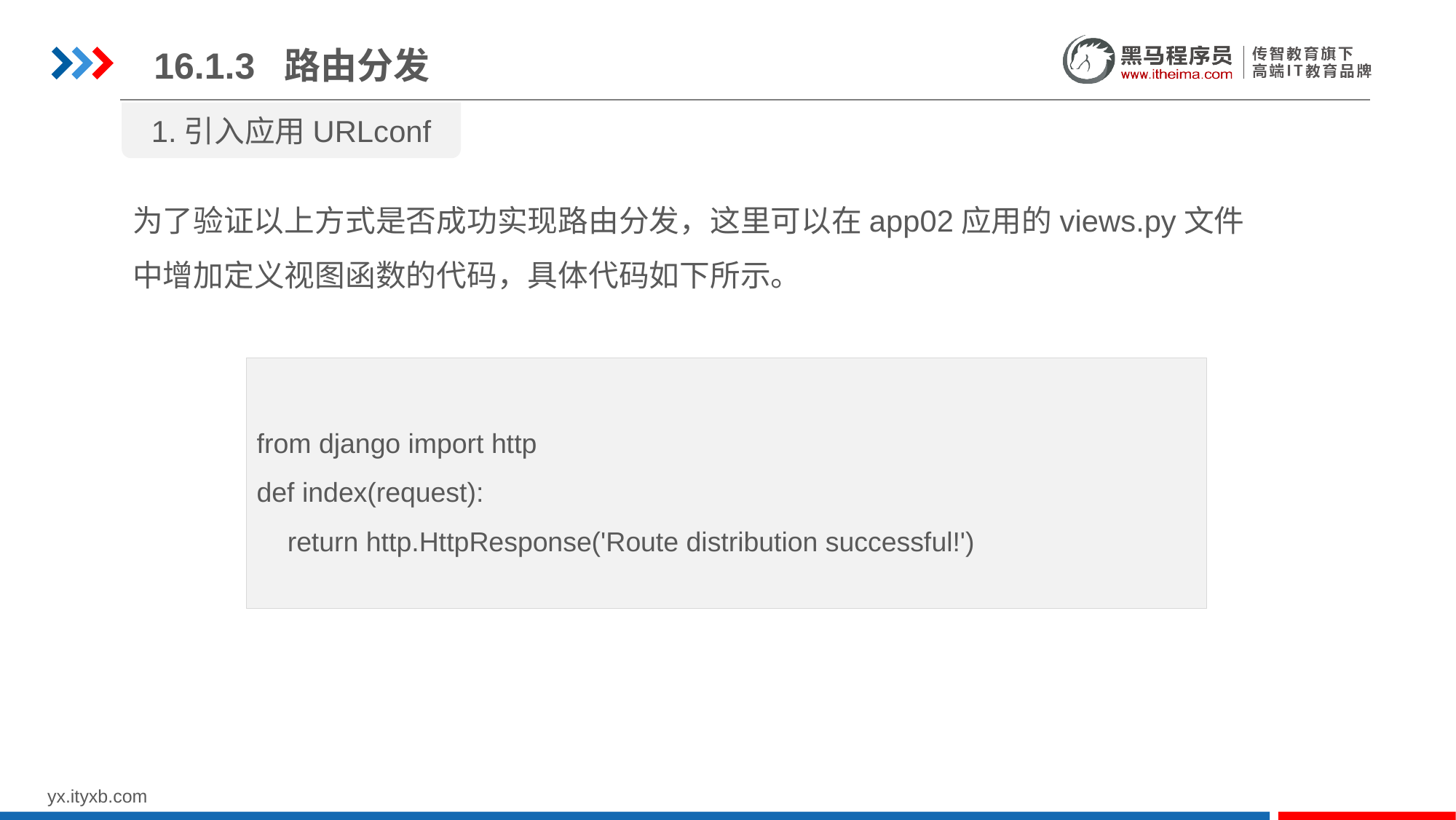

16.1.3  路由分发

1.引入应用URLconf
为了验证以上方式是否成功实现路由分发，这里可以在app02应用的views.py文件中增加定义视图函数的代码，具体代码如下所示。
from django import http
def index(request):
    return http.HttpResponse('Route distribution successful!')